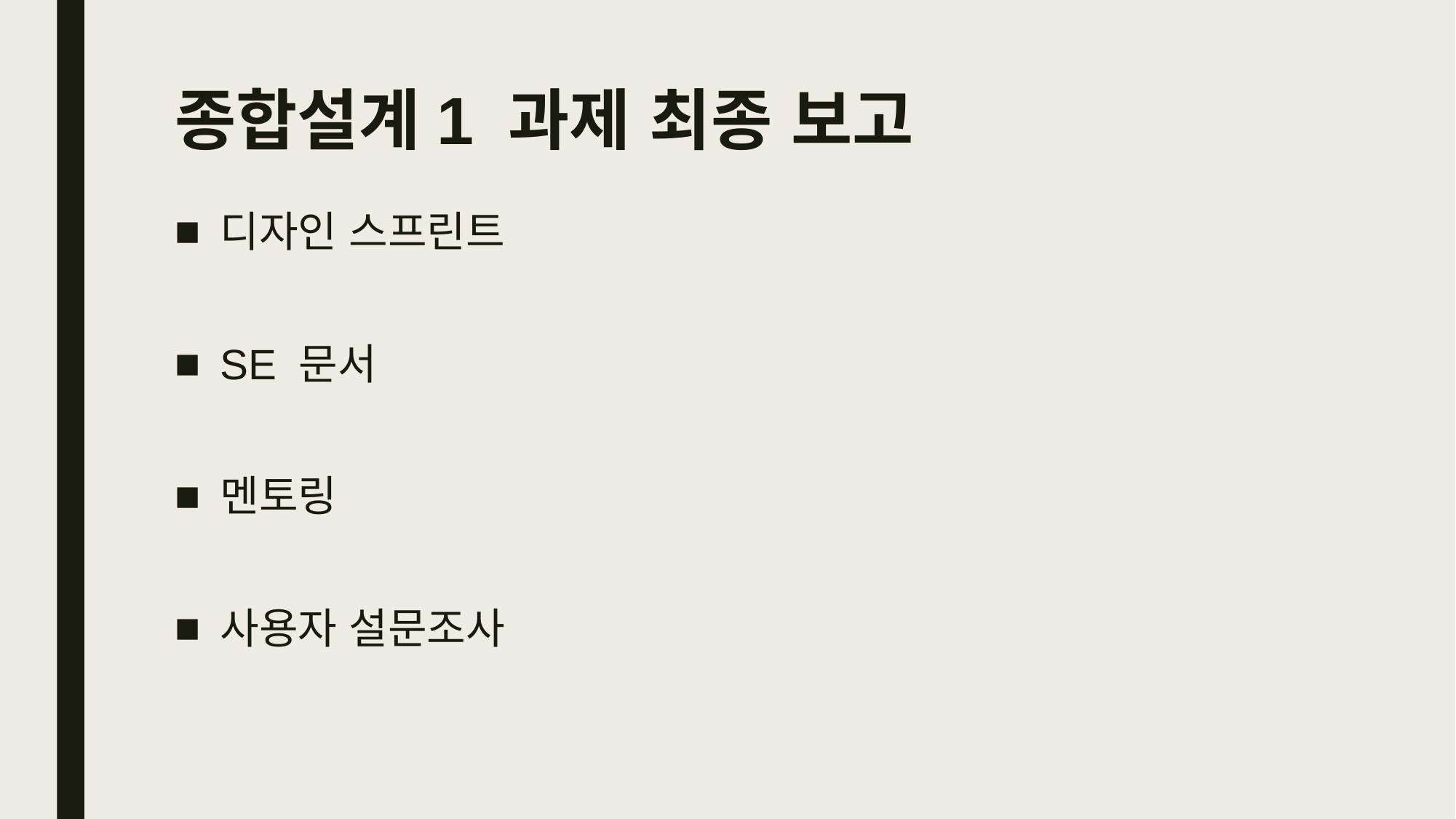

# 종합설계1 과제 최종 보고
디자인 스프린트

SE 문서

멘토링

사용자 설문조사